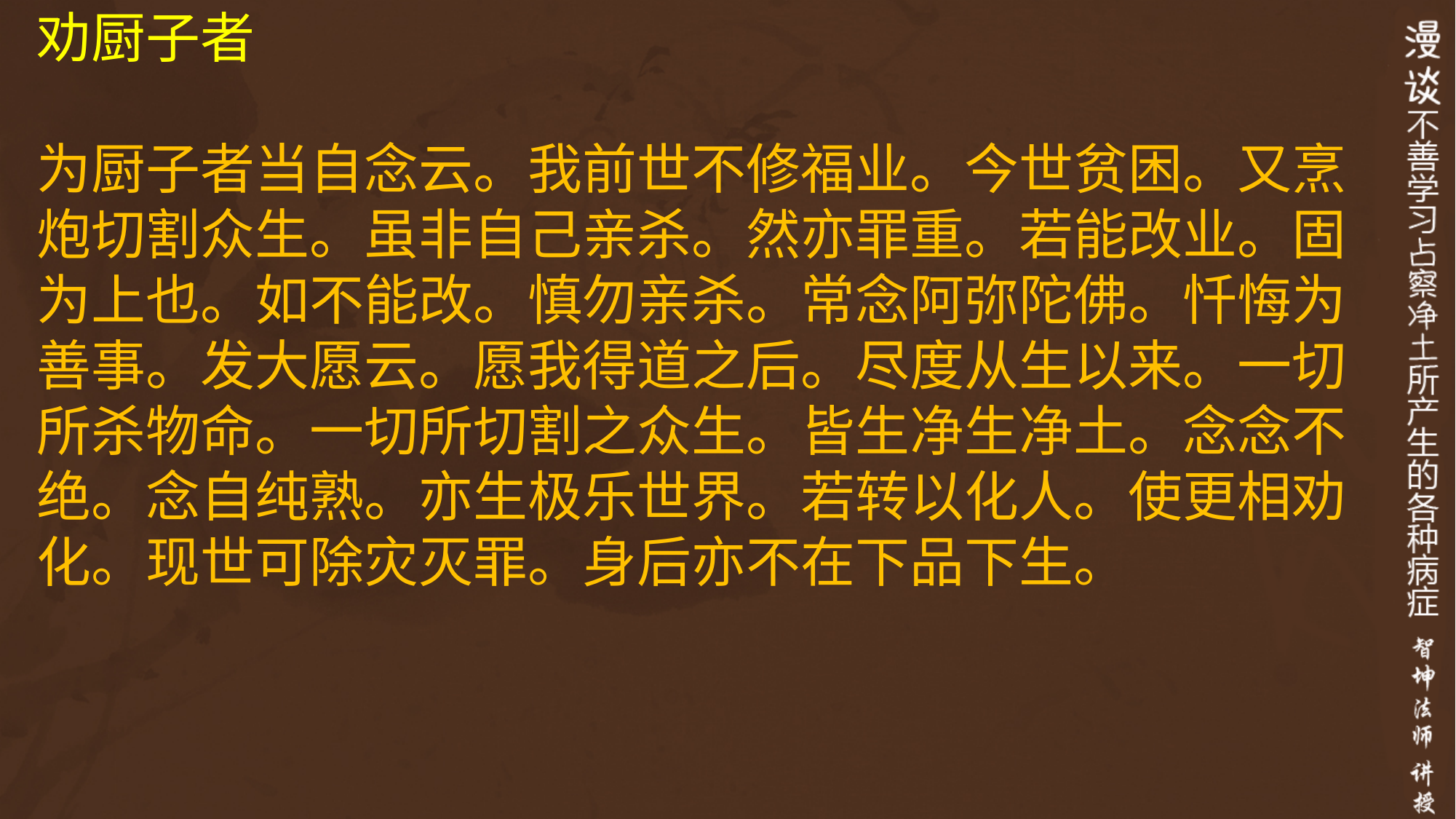

劝厨子者

为厨子者当自念云。我前世不修福业。今世贫困。又烹炮切割众生。虽非自己亲杀。然亦罪重。若能改业。固为上也。如不能改。慎勿亲杀。常念阿弥陀佛。忏悔为善事。发大愿云。愿我得道之后。尽度从生以来。一切所杀物命。一切所切割之众生。皆生净生净土。念念不绝。念自纯熟。亦生极乐世界。若转以化人。使更相劝化。现世可除灾灭罪。身后亦不在下品下生。